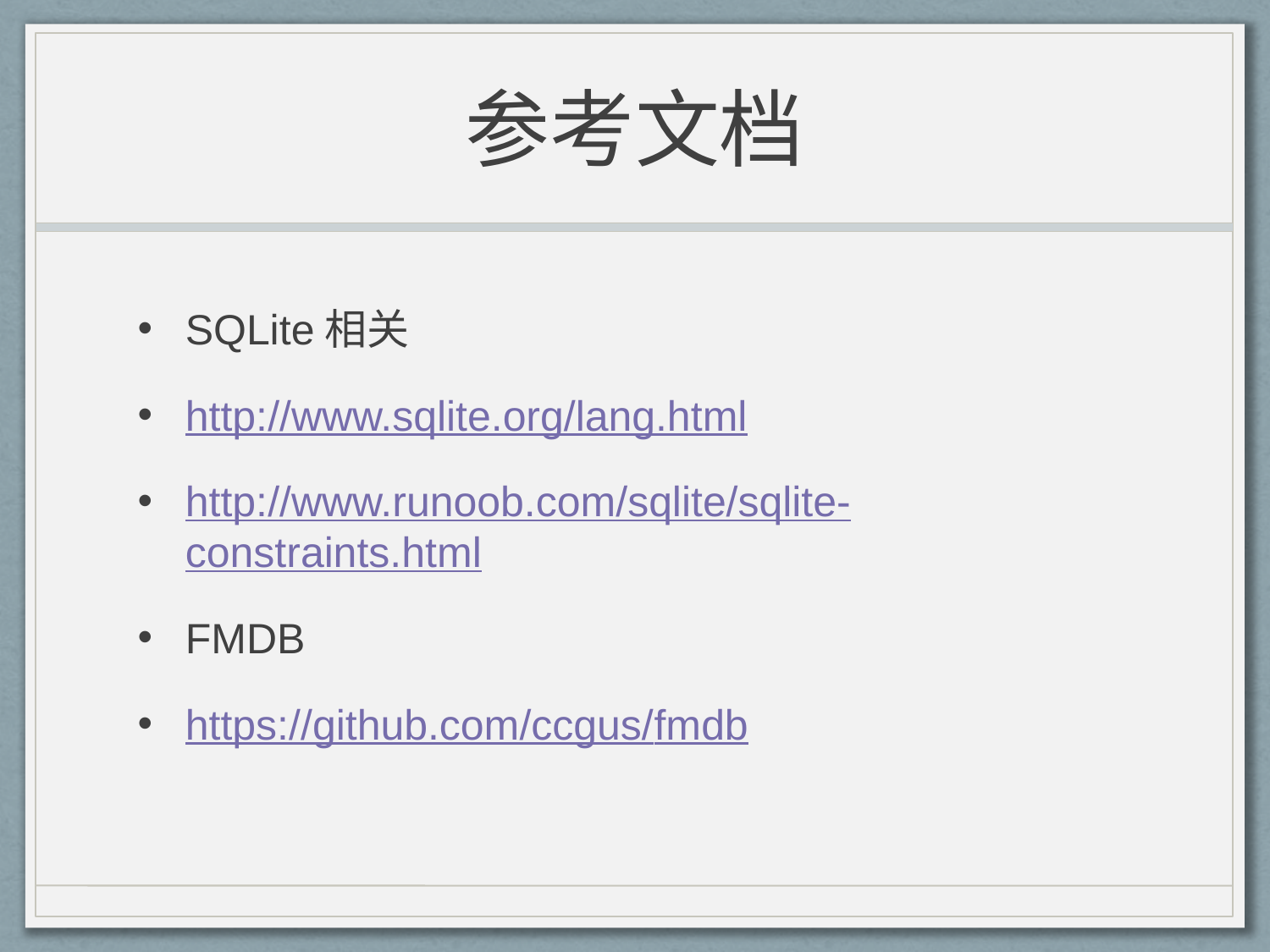

# 参考文档
SQLite相关
http://www.sqlite.org/lang.html
http://www.runoob.com/sqlite/sqlite-constraints.html
FMDB
https://github.com/ccgus/fmdb